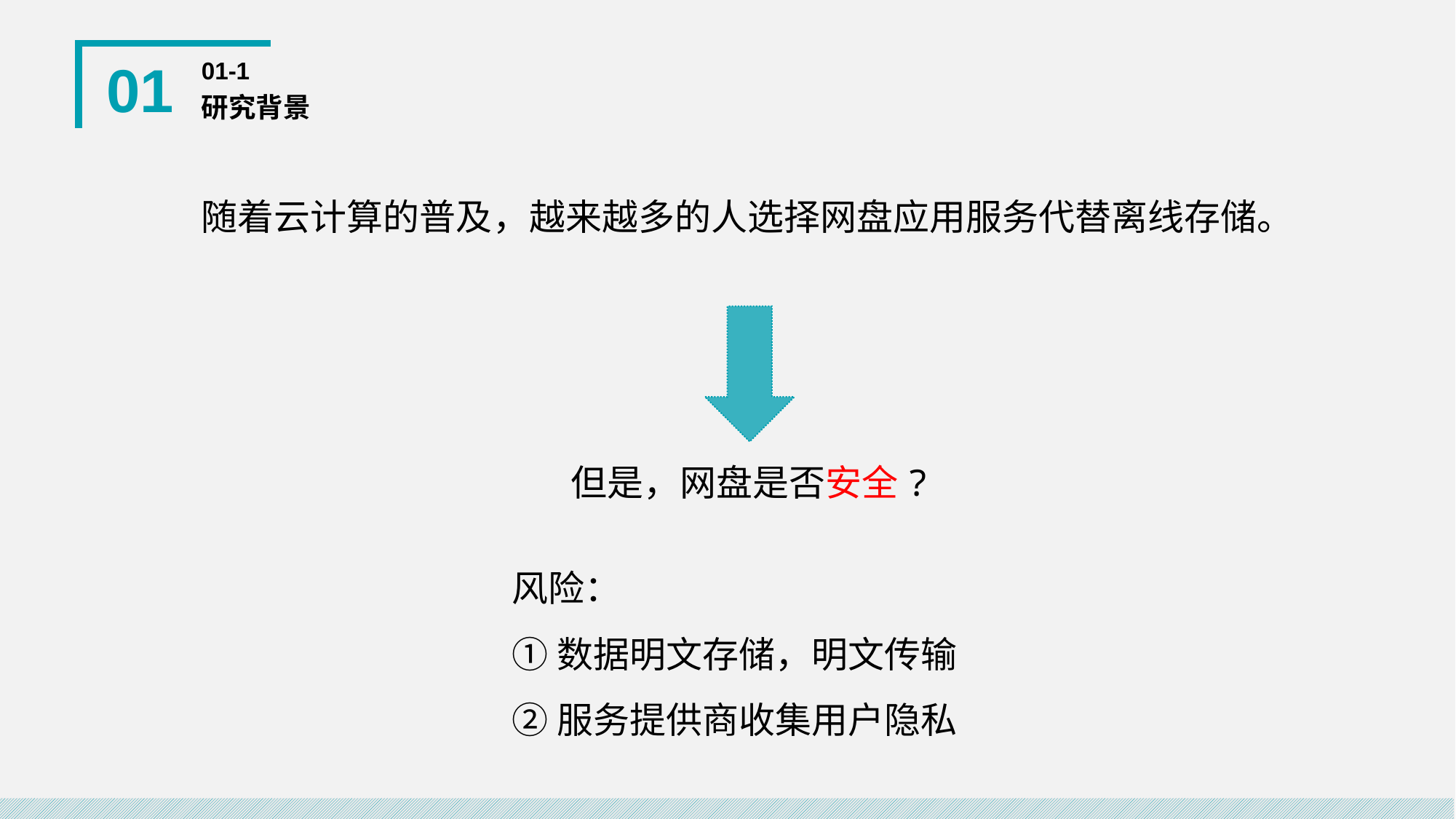

01
01-1
研究背景
随着云计算的普及，越来越多的人选择网盘应用服务代替离线存储。

但是，网盘是否安全?
风险：
①数据明文存储，明文传输
②服务提供商收集用户隐私